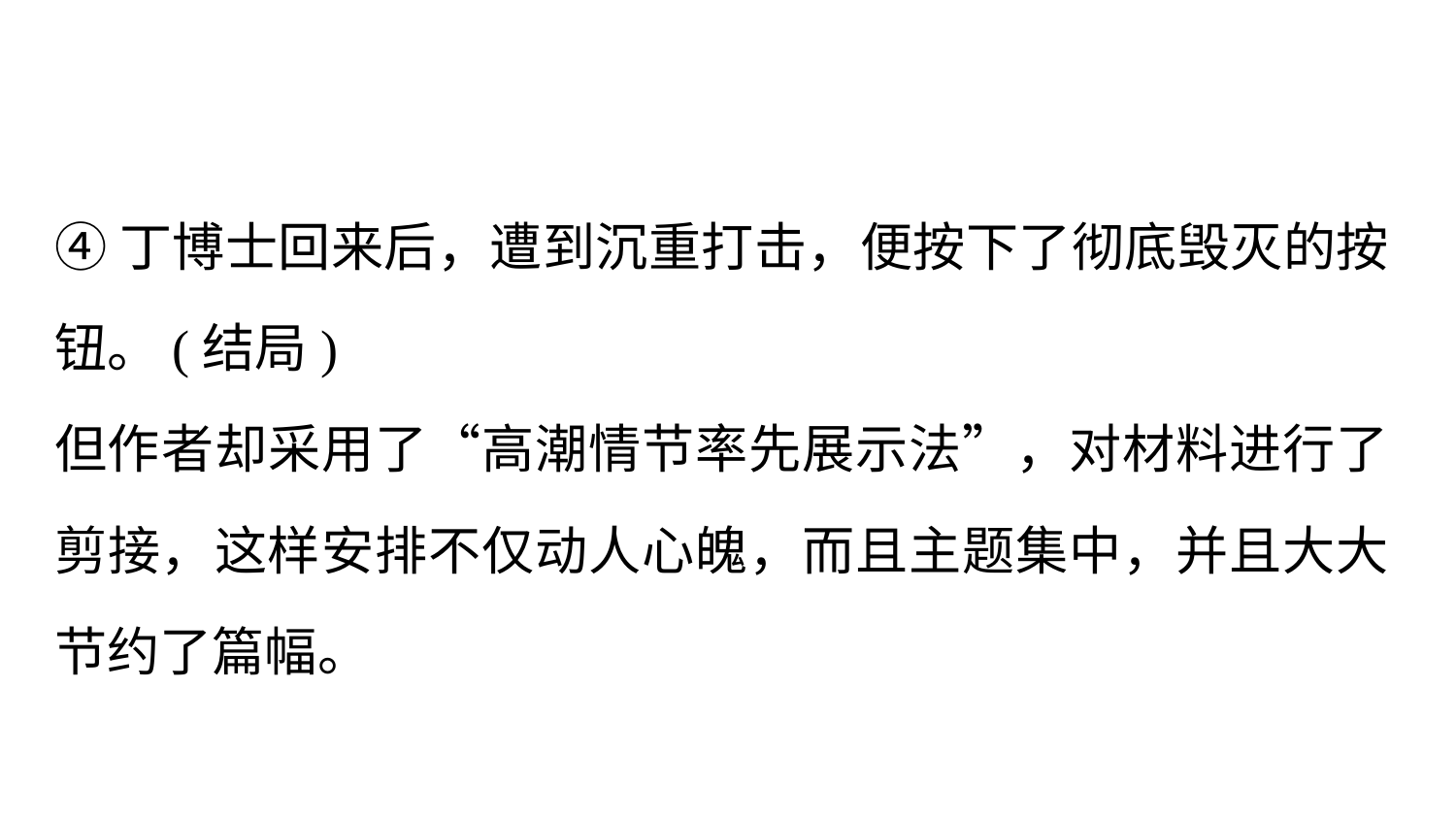

④丁博士回来后，遭到沉重打击，便按下了彻底毁灭的按钮。(结局)
但作者却采用了“高潮情节率先展示法”，对材料进行了剪接，这样安排不仅动人心魄，而且主题集中，并且大大节约了篇幅。